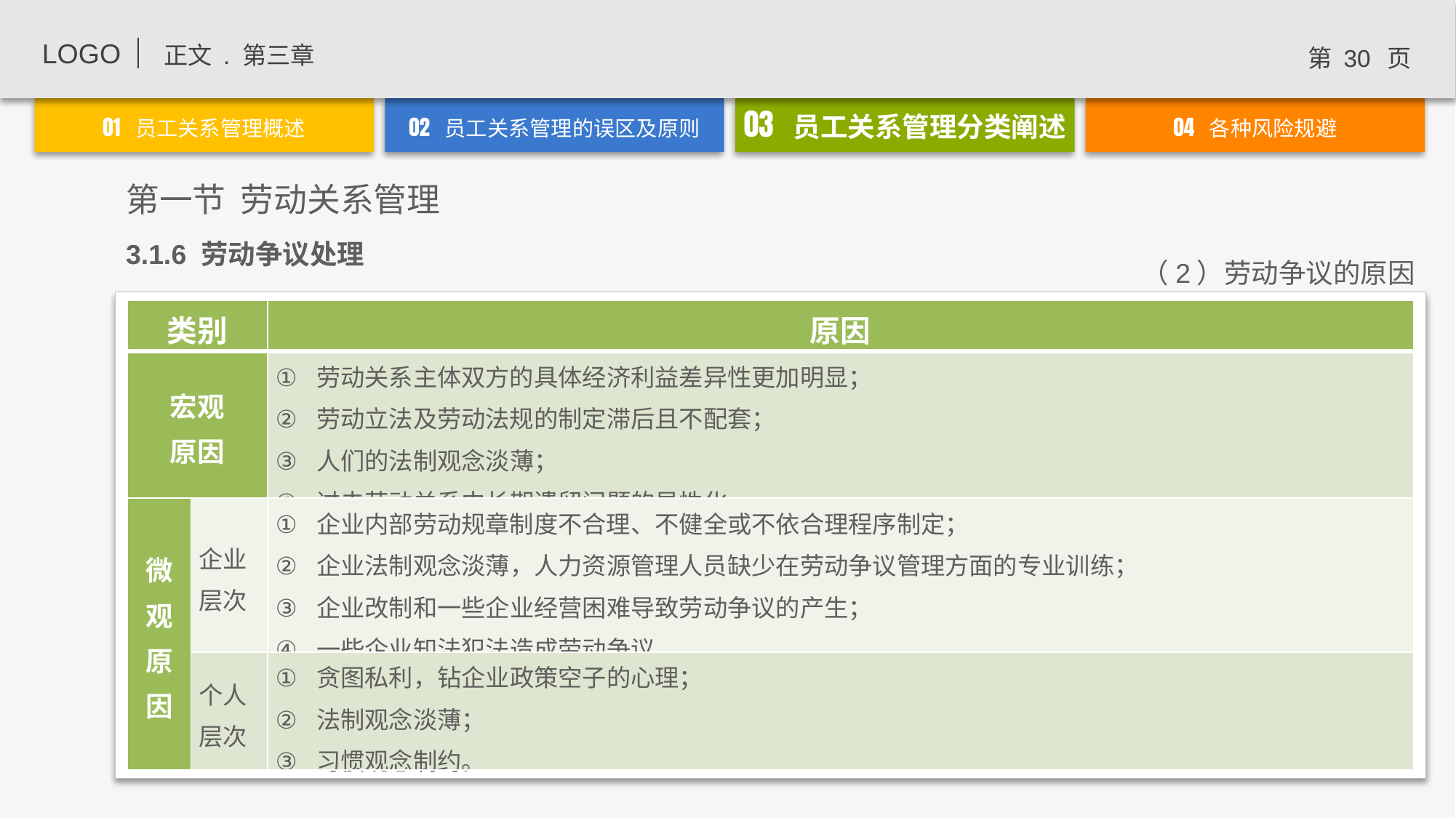

3.1.6 劳动争议处理
（2）劳动争议的原因

| 类别 |  | 原因 |
| --- | --- | --- |
| 宏观 原因 |  | 劳动关系主体双方的具体经济利益差异性更加明显； 劳动立法及劳动法规的制定滞后且不配套； 人们的法制观念淡薄； 过去劳动关系中长期遗留问题的显性化。 |
| 微观原因 | 企业 层次 | 企业内部劳动规章制度不合理、不健全或不依合理程序制定； 企业法制观念淡薄，人力资源管理人员缺少在劳动争议管理方面的专业训练； 企业改制和一些企业经营困难导致劳动争议的产生； 一些企业知法犯法造成劳动争议。 |
|  | 个人 层次 | 贪图私利，钻企业政策空子的心理； 法制观念淡薄； 习惯观念制约。 |